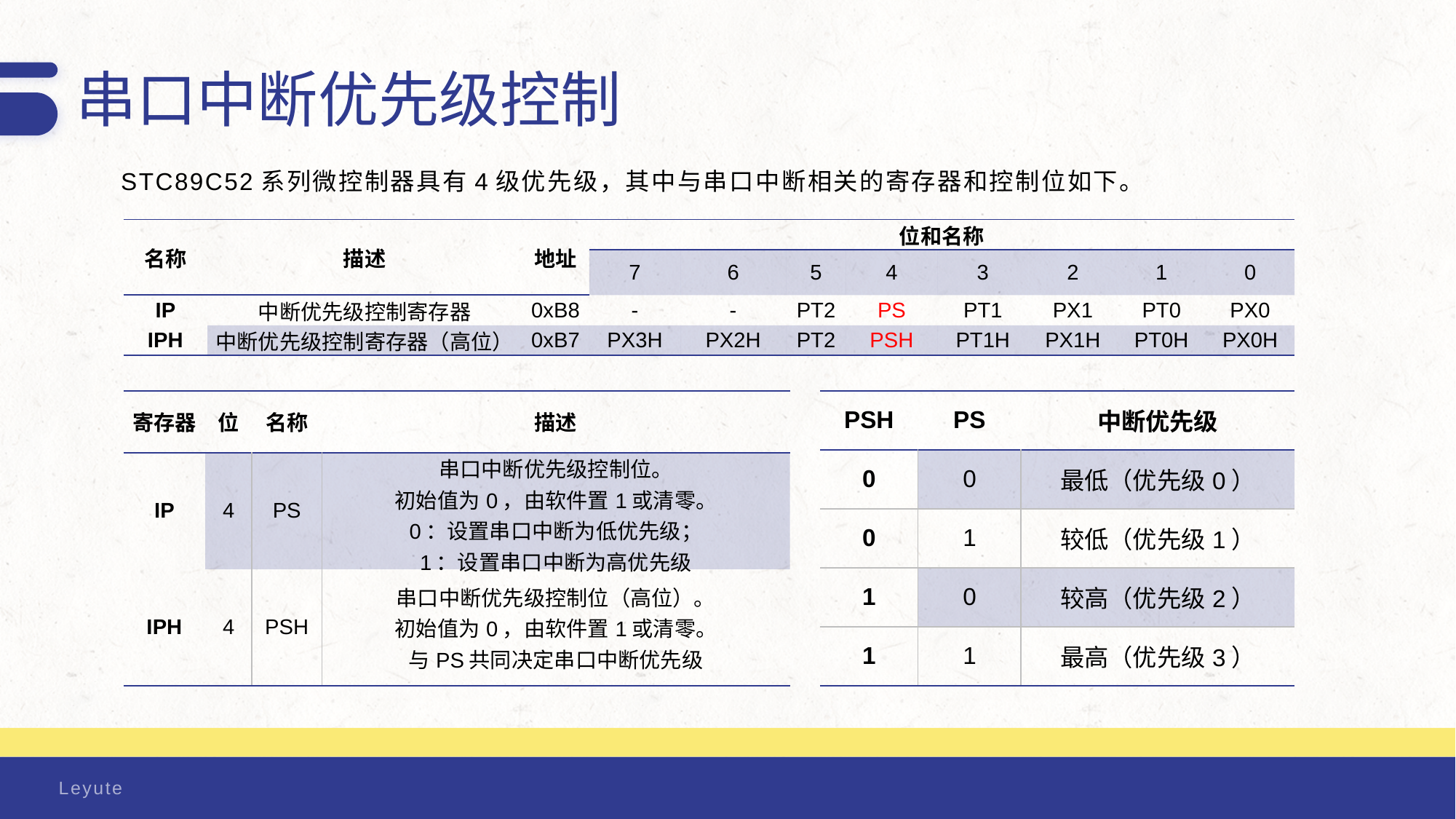

串口中断优先级控制
STC89C52系列微控制器具有4级优先级，其中与串口中断相关的寄存器和控制位如下。
| 名称 | 描述 | 地址 | 位和名称 |  |  |  |  |  |  |  |
| --- | --- | --- | --- | --- | --- | --- | --- | --- | --- | --- |
|  |  |  | 7 | 6 | 5 | 4 | 3 | 2 | 1 | 0 |
| IP | 中断优先级控制寄存器 | 0xB8 | - | - | PT2 | PS | PT1 | PX1 | PT0 | PX0 |
| IPH | 中断优先级控制寄存器（高位） | 0xB7 | PX3H | PX2H | PT2 | PSH | PT1H | PX1H | PT0H | PX0H |
| 寄存器 | 位 | 名称 | 描述 |
| --- | --- | --- | --- |
| IP | 4 | PS | 串口中断优先级控制位。 初始值为0，由软件置1或清零。 0：设置串口中断为低优先级； 1：设置串口中断为高优先级 |
| IPH | 4 | PSH | 串口中断优先级控制位（高位）。 初始值为0，由软件置1或清零。 与PS共同决定串口中断优先级 |
| PSH | PS | 中断优先级 |
| --- | --- | --- |
| 0 | 0 | 最低（优先级0） |
| 0 | 1 | 较低（优先级1） |
| 1 | 0 | 较高（优先级2） |
| 1 | 1 | 最高（优先级3） |